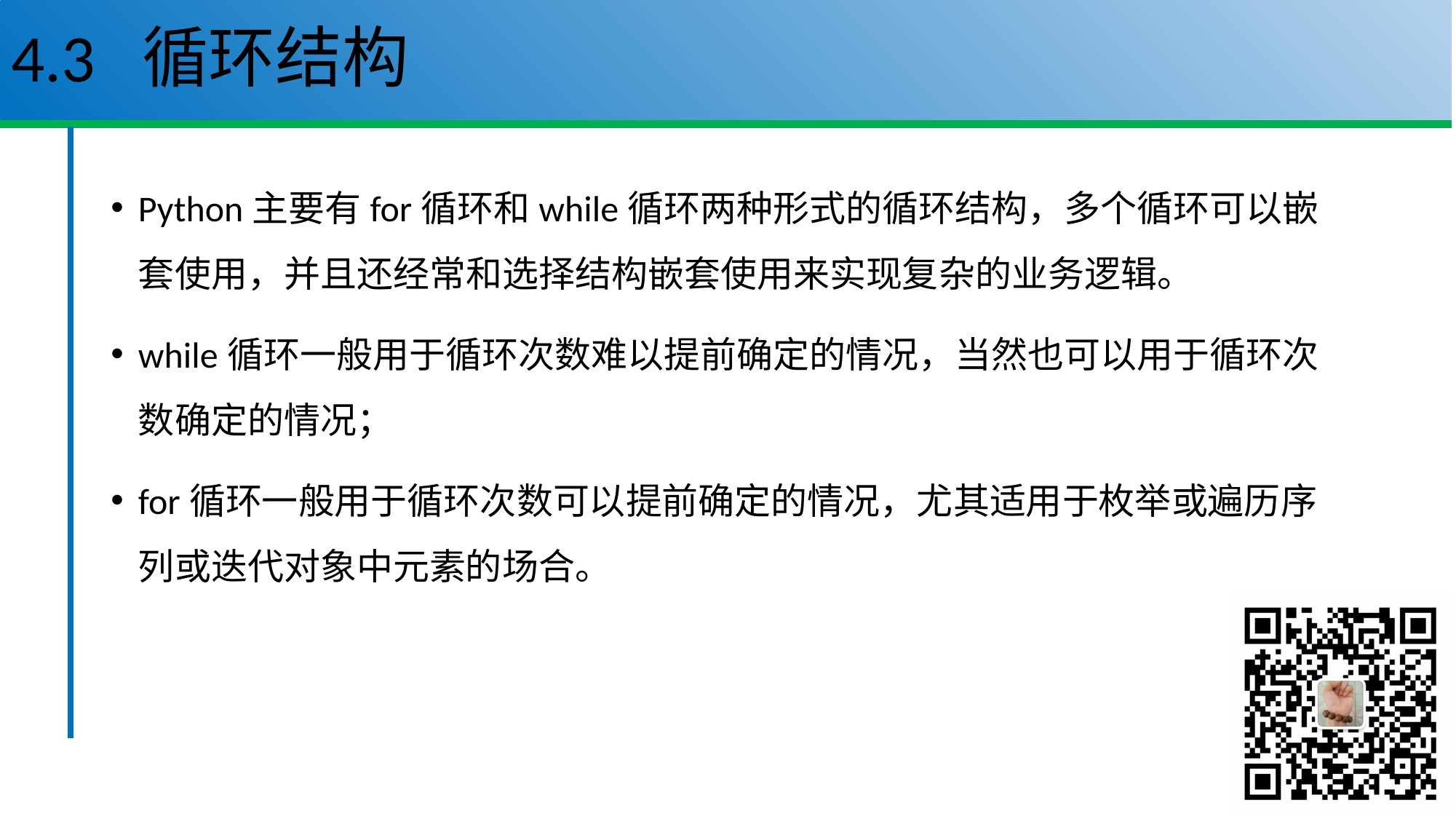

# 4.3  循环结构
Python主要有for循环和while循环两种形式的循环结构，多个循环可以嵌套使用，并且还经常和选择结构嵌套使用来实现复杂的业务逻辑。
while循环一般用于循环次数难以提前确定的情况，当然也可以用于循环次数确定的情况；
for循环一般用于循环次数可以提前确定的情况，尤其适用于枚举或遍历序列或迭代对象中元素的场合。
18